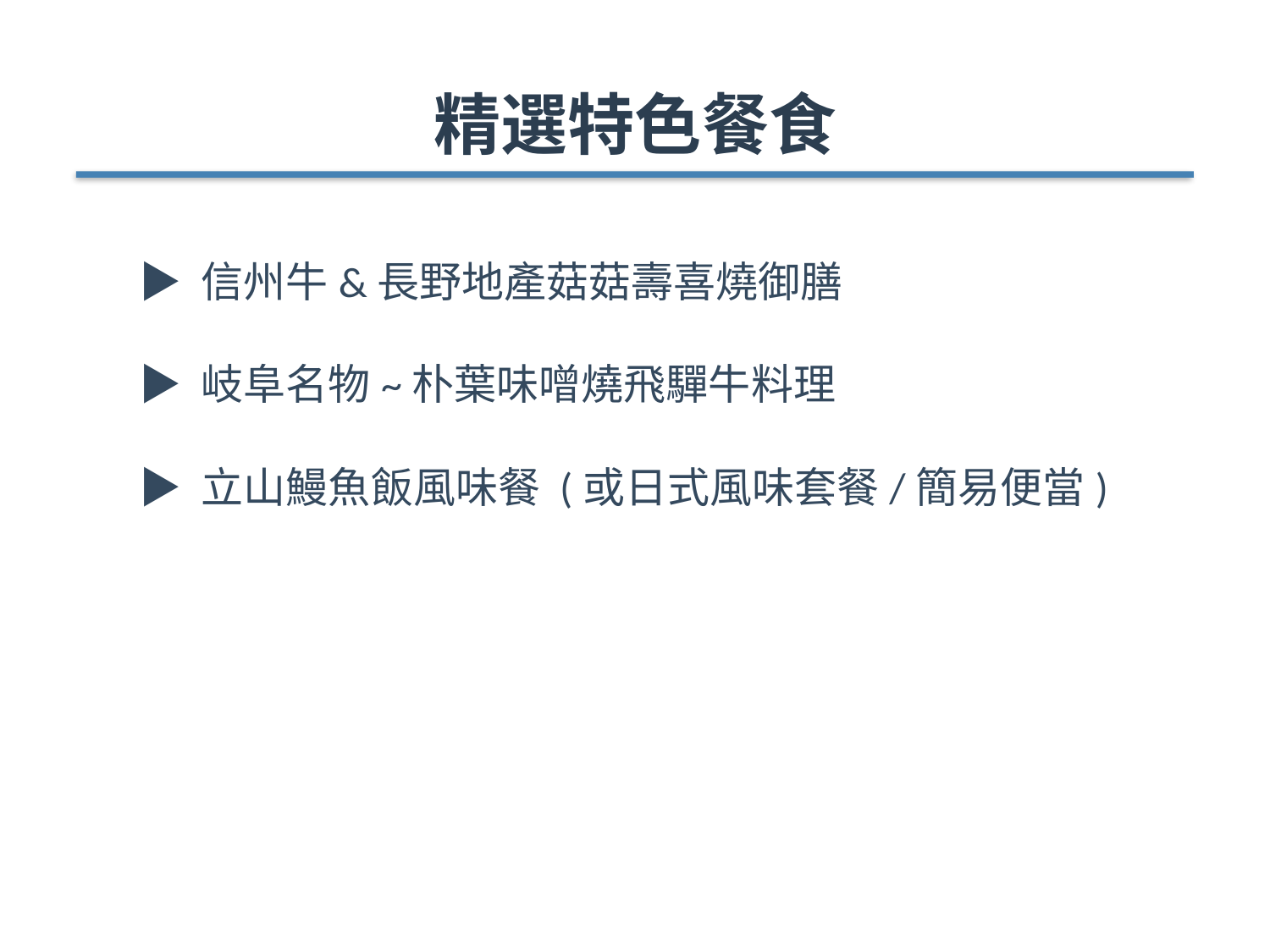

精選特色餐食

▶ 信州牛&長野地產菇菇壽喜燒御膳
▶ 岐阜名物~朴葉味噌燒飛驒牛料理
▶ 立山鰻魚飯風味餐 (或日式風味套餐/簡易便當)